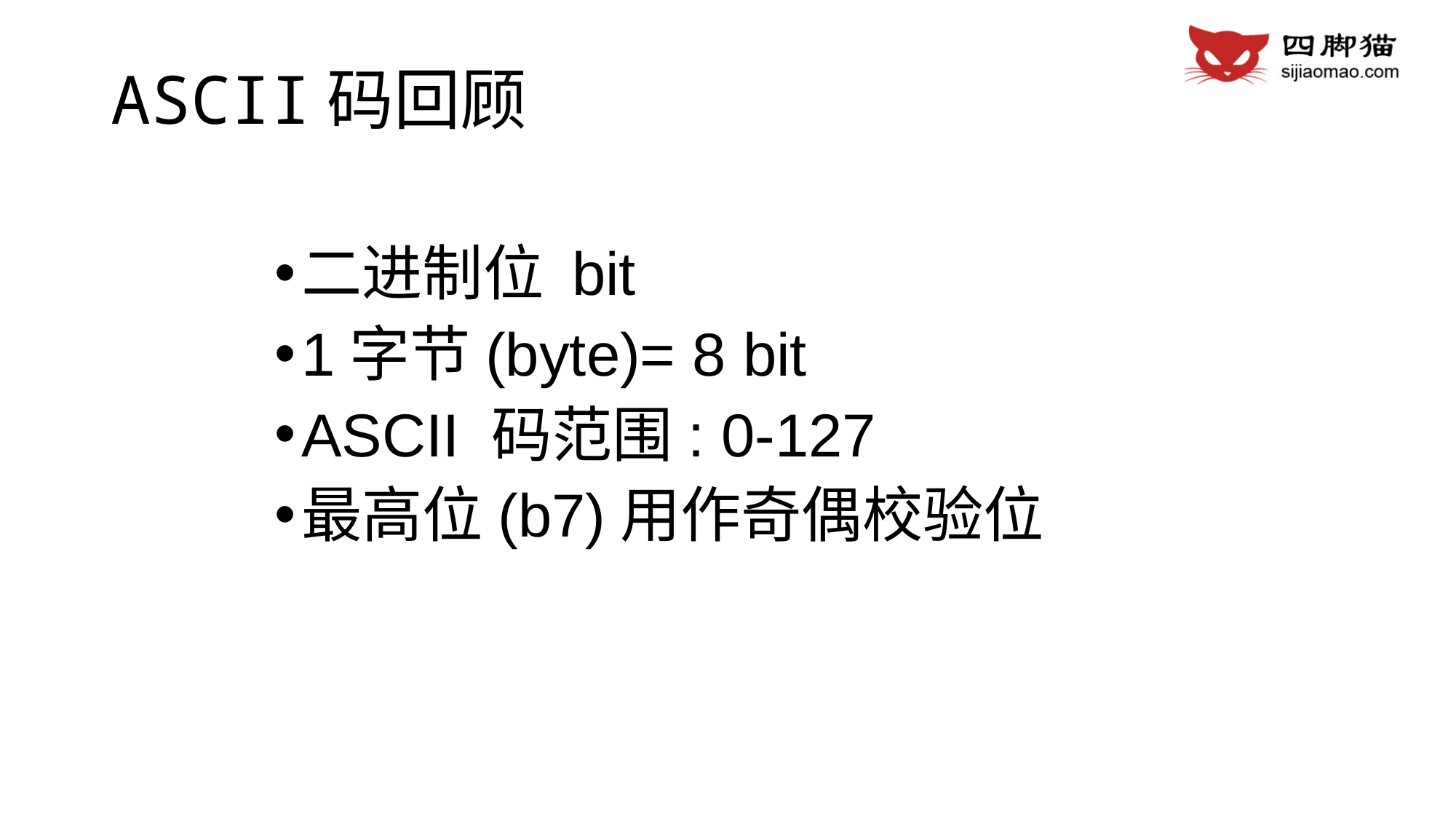

# ASCII码回顾
二进制位 bit
1字节(byte)= 8 bit
ASCII 码范围: 0-127
最高位(b7)用作奇偶校验位